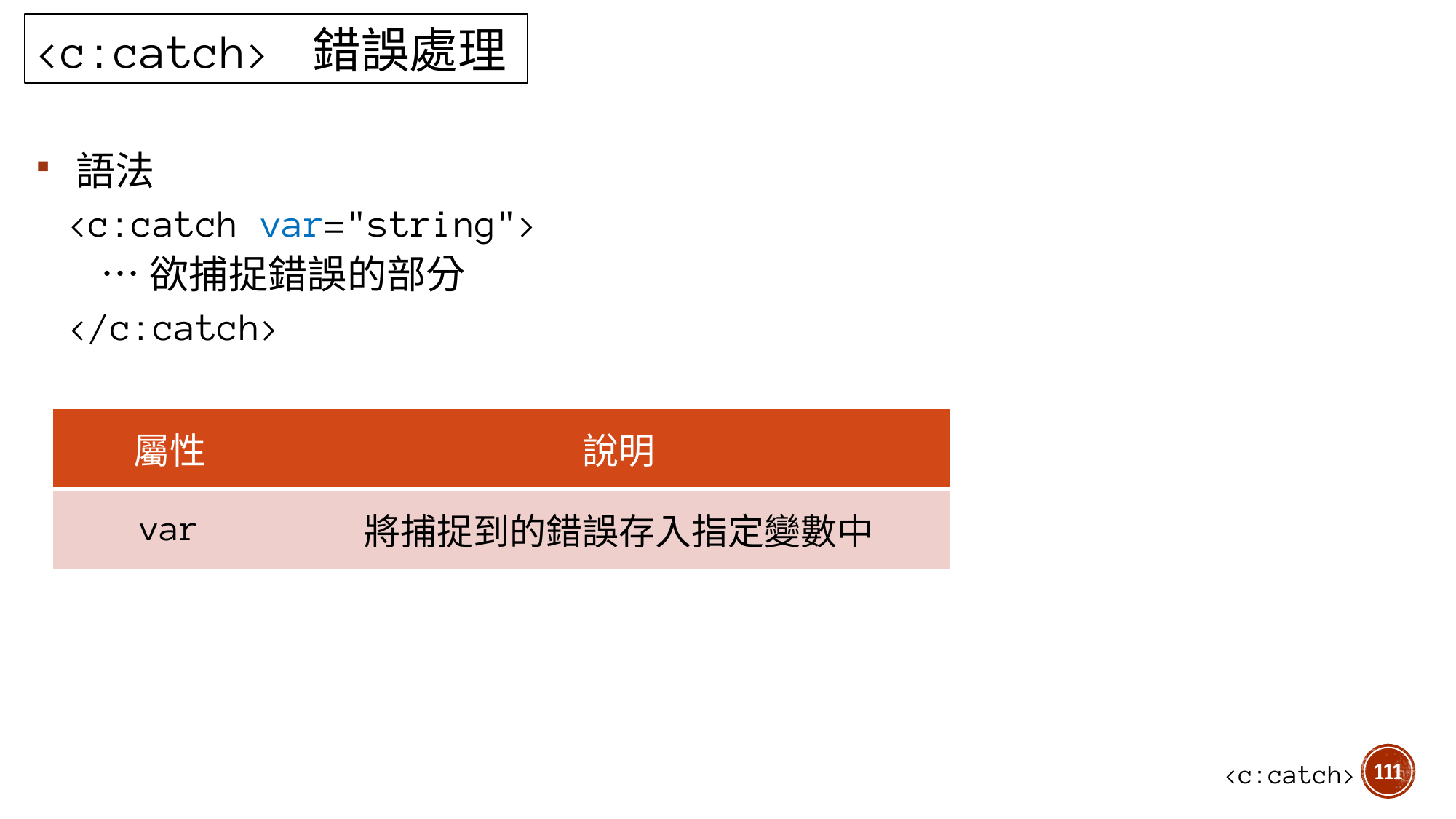

<c:catch> 錯誤處理
語法
<c:catch var="string">
…欲捕捉錯誤的部分
</c:catch>

| 屬性 | 說明 |
| --- | --- |
| var | 將捕捉到的錯誤存入指定變數中 |
111
<c:catch>